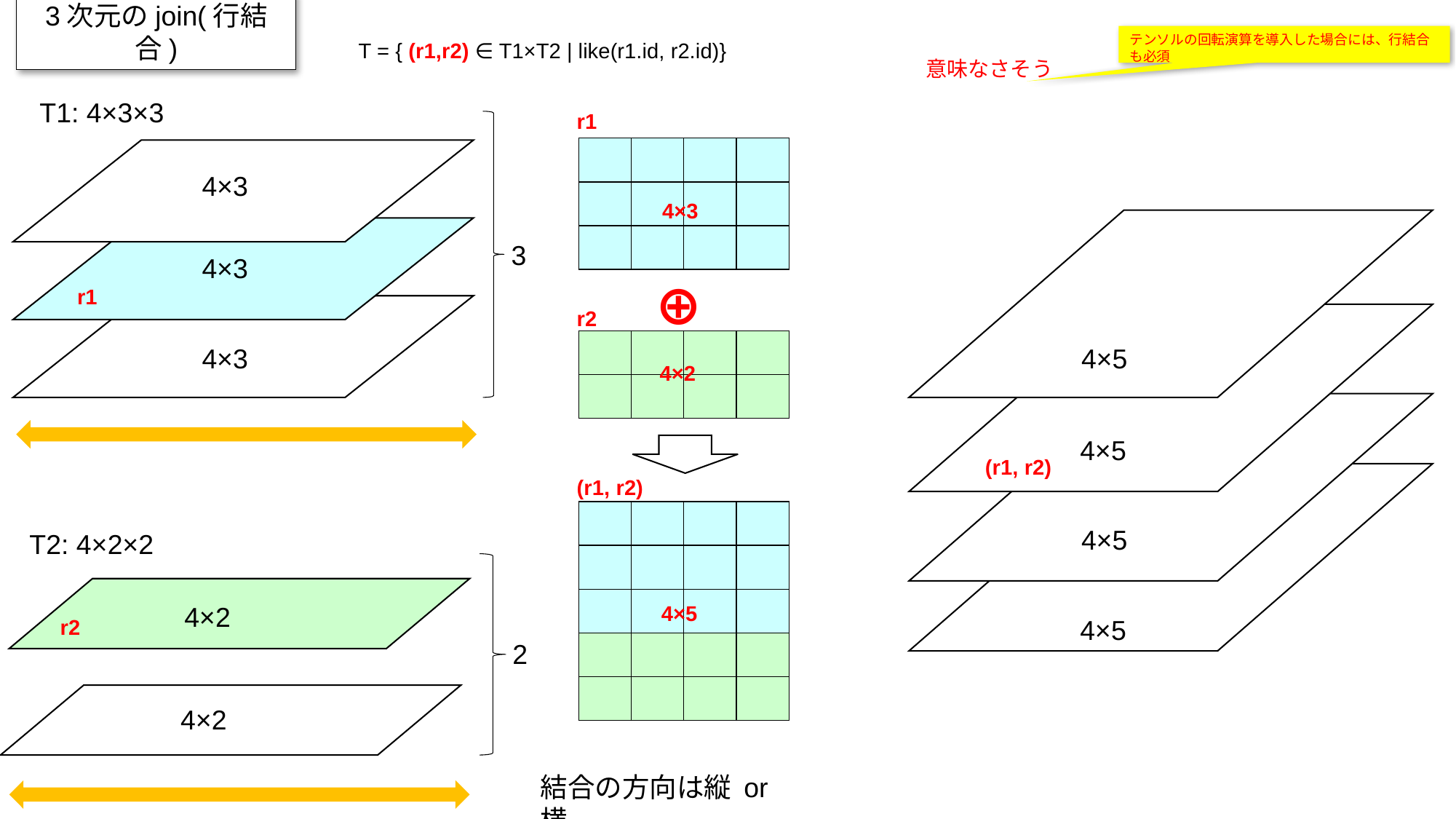

3次元のjoin(行結合)
テンソルの回転演算を導入した場合には、行結合も必須
T = { (r1,r2) ∈ T1×T2 | like(r1.id, r2.id)}
意味なさそう

T1: 4×3×3
r1

|  |  |  |  |
| --- | --- | --- | --- |
|  |  |  |  |
|  |  |  |  |

4×3
4×3

3
4×3
⊕
r1

r2

|  |  |  |  |
| --- | --- | --- | --- |
|  |  |  |  |
4×5
4×3
4×2

4×5

(r1, r2)

(r1, r2)
|  |  |  |  |
| --- | --- | --- | --- |
|  |  |  |  |
|  |  |  |  |
|  |  |  |  |
|  |  |  |  |
4×5
T2: 4×2×2

4×2
4×5
4×5
r2
2

4×2
結合の方向は縦 or 横